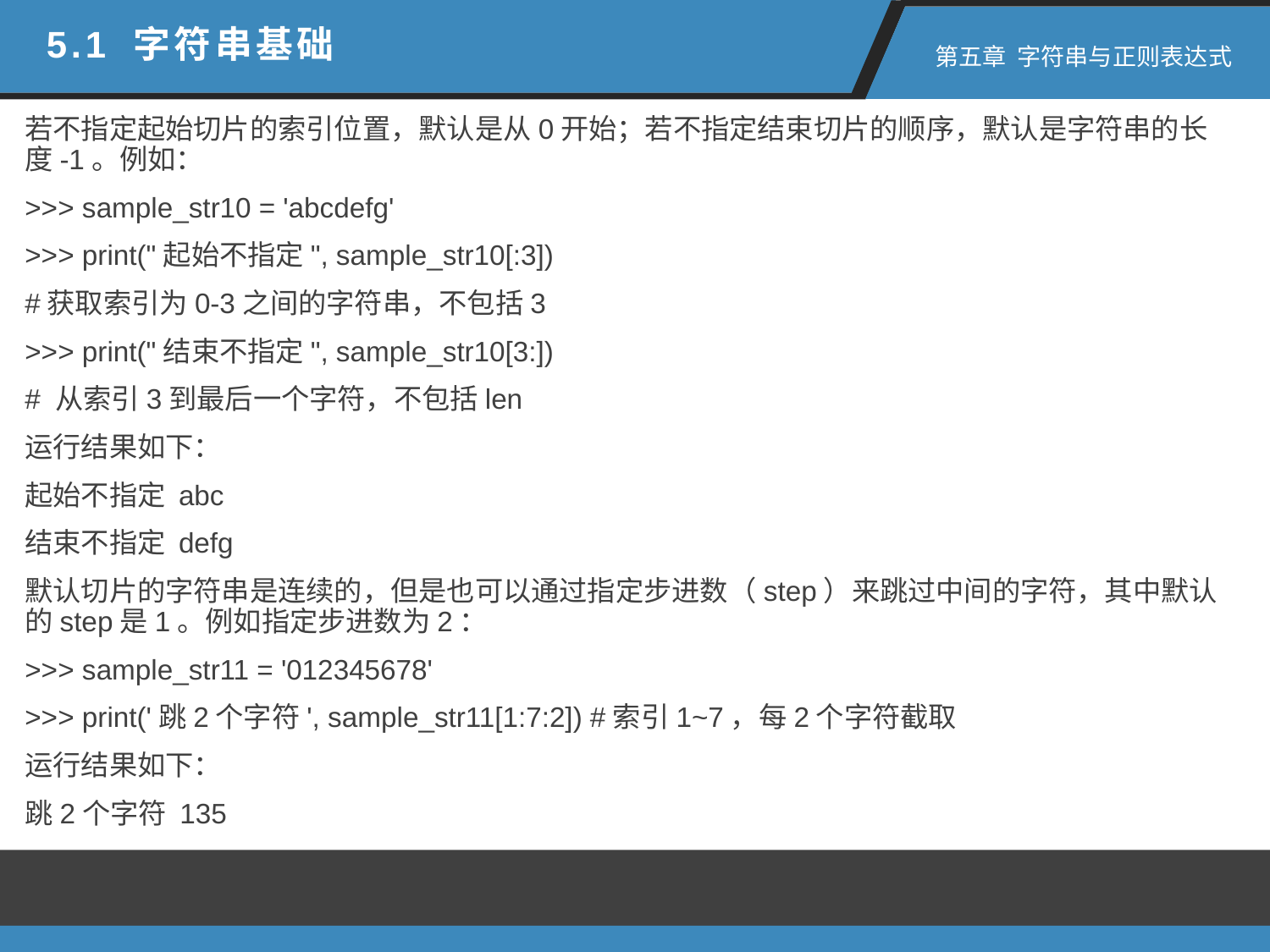

5.1 字符串基础
  第五章  字符串与正则表达式
若不指定起始切片的索引位置，默认是从0开始；若不指定结束切片的顺序，默认是字符串的长度-1。例如：
>>> sample_str10 = 'abcdefg'
>>> print("起始不指定", sample_str10[:3])
#获取索引为0-3之间的字符串，不包括3
>>> print("结束不指定", sample_str10[3:])
# 从索引3到最后一个字符，不包括len
运行结果如下：
起始不指定 abc
结束不指定 defg
默认切片的字符串是连续的，但是也可以通过指定步进数（step）来跳过中间的字符，其中默认的step是1。例如指定步进数为2：
>>> sample_str11 = '012345678'
>>> print('跳2个字符', sample_str11[1:7:2]) #索引1~7，每2个字符截取
运行结果如下：
跳2个字符 135